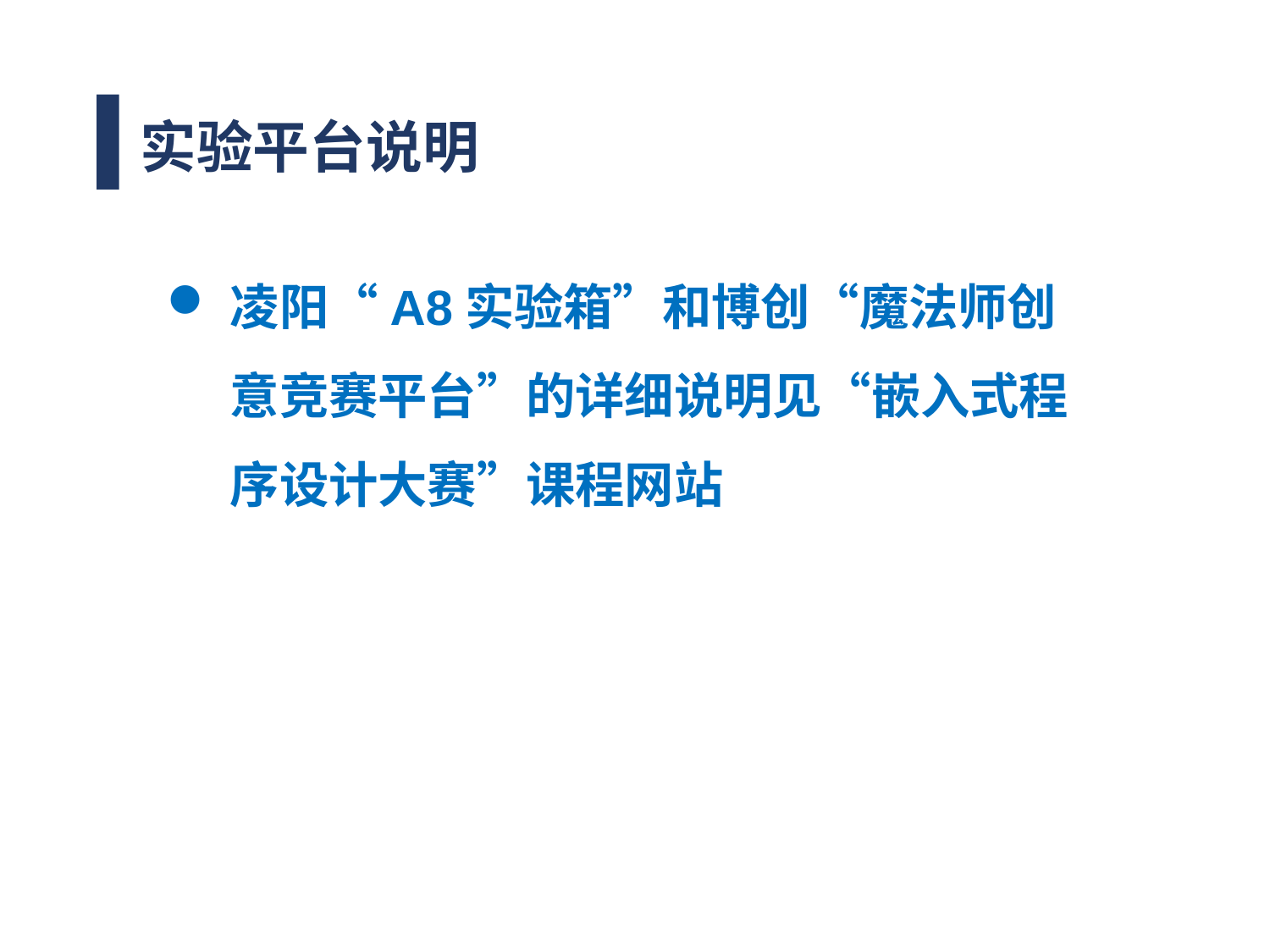

实验平台说明
凌阳“A8实验箱”和博创“魔法师创意竞赛平台”的详细说明见“嵌入式程序设计大赛”课程网站